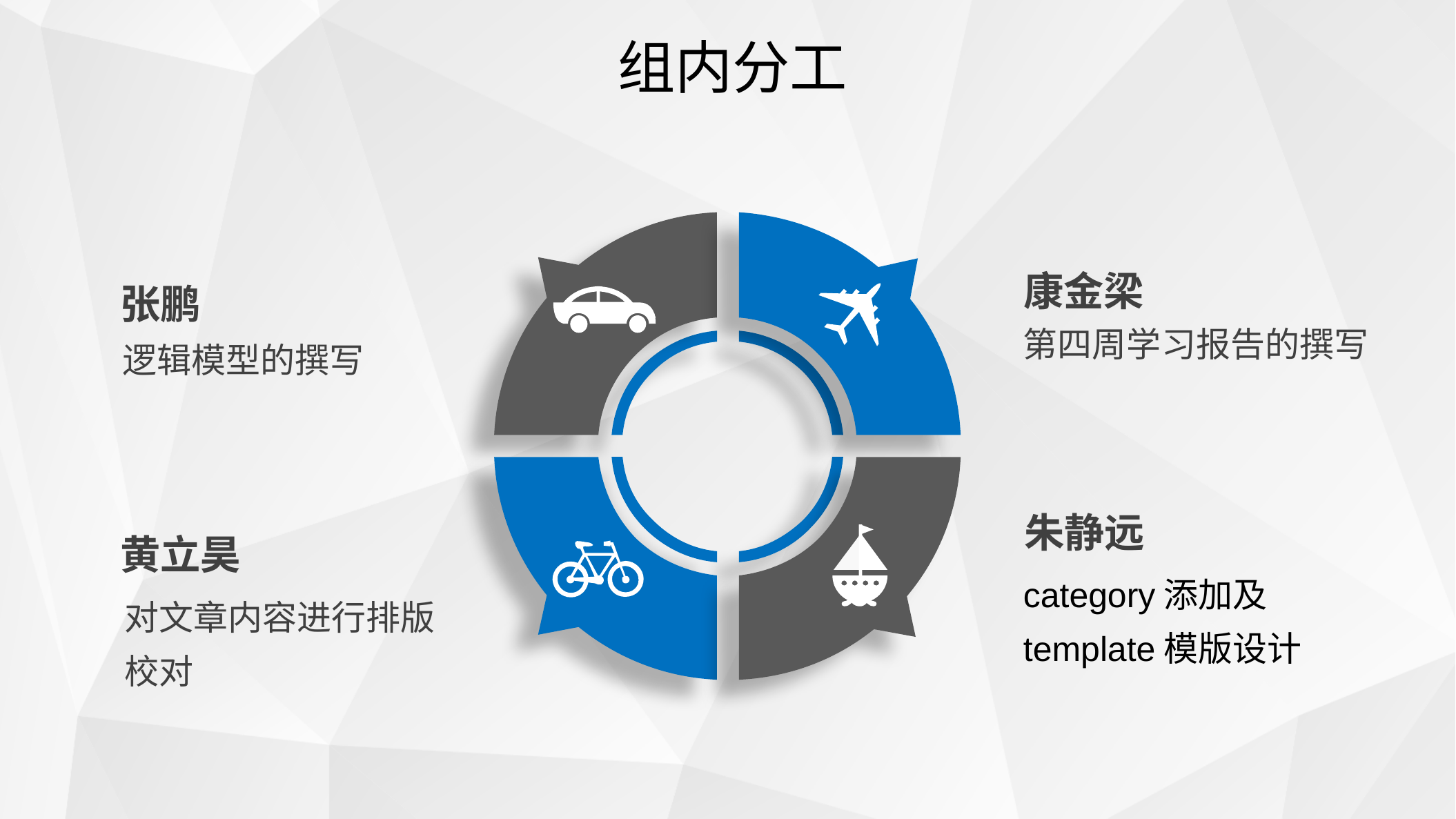

组内分工

康金梁
张鹏

第四周学习报告的撰写
逻辑模型的撰写

朱静远
黄立昊

category添加及template模版设计
对文章内容进行排版校对